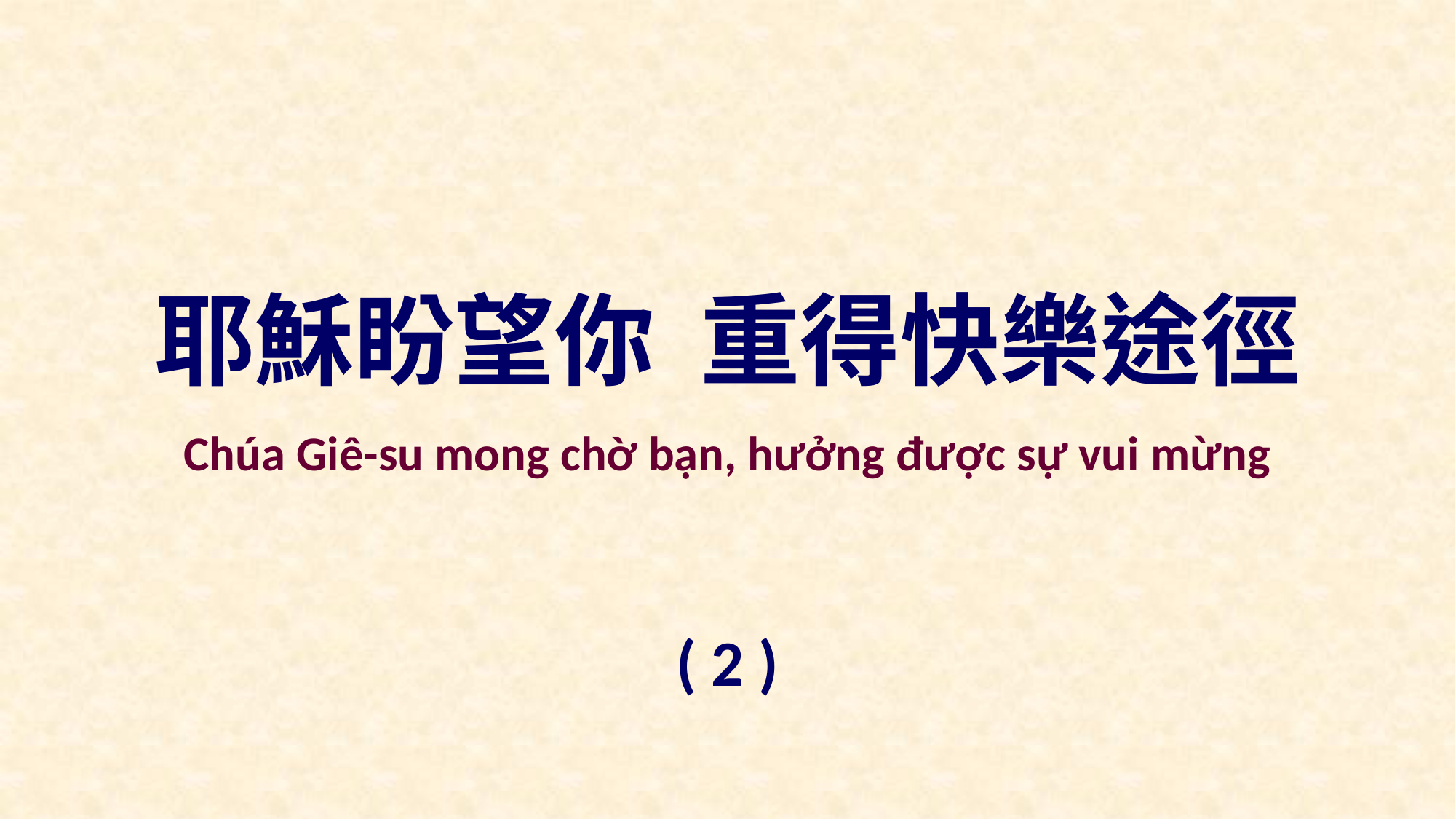

耶穌盼望你  重得快樂途徑
Chúa Giê-su mong chờ bạn, hưởng được sự vui mừng
( 2 )